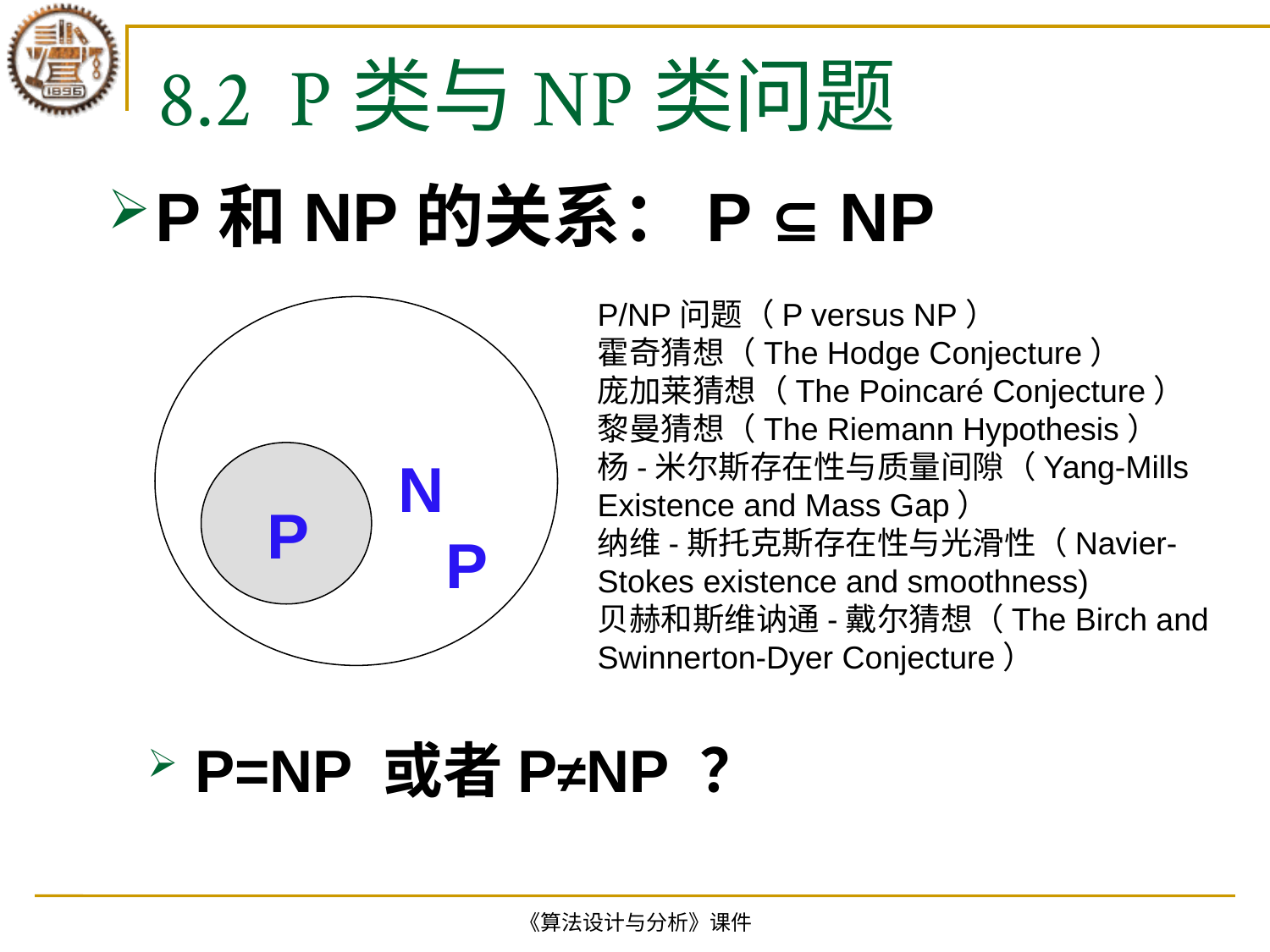

# 8.2  P类与NP类问题
P和NP的关系：P ⊆ NP

P/NP问题（P versus NP）
霍奇猜想（The Hodge Conjecture）
庞加莱猜想（The Poincaré Conjecture）
黎曼猜想（The Riemann Hypothesis）
杨-米尔斯存在性与质量间隙（Yang-Mills Existence and Mass Gap）
纳维-斯托克斯存在性与光滑性（Navier-Stokes existence and smoothness)
贝赫和斯维讷通-戴尔猜想（The Birch and Swinnerton-Dyer Conjecture）

NP
P
P=NP 或者P≠NP ？

《算法设计与分析》课件
29